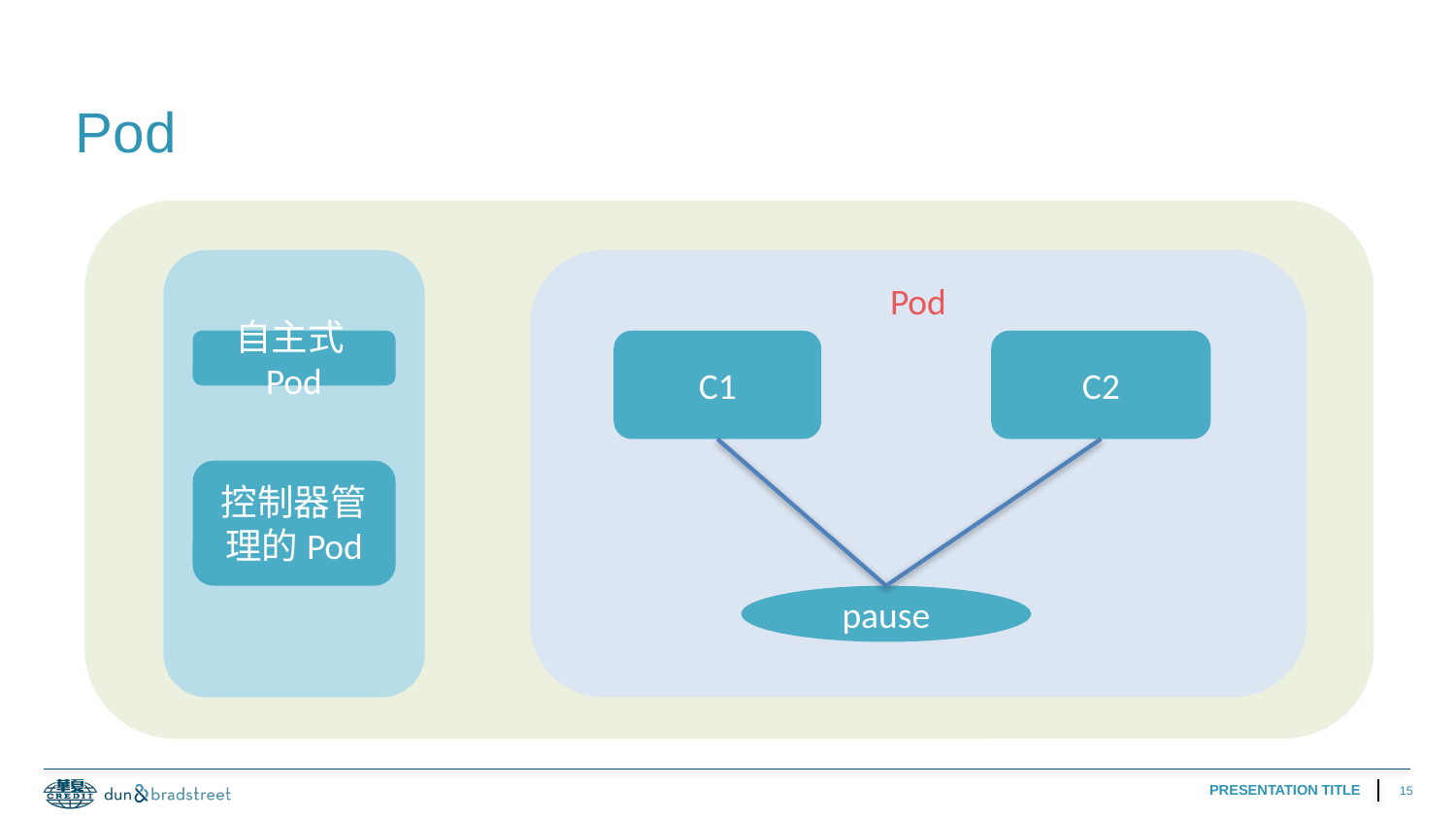

Pod

Pod
C1
C2
自主式Pod
控制器管理的Pod
pause